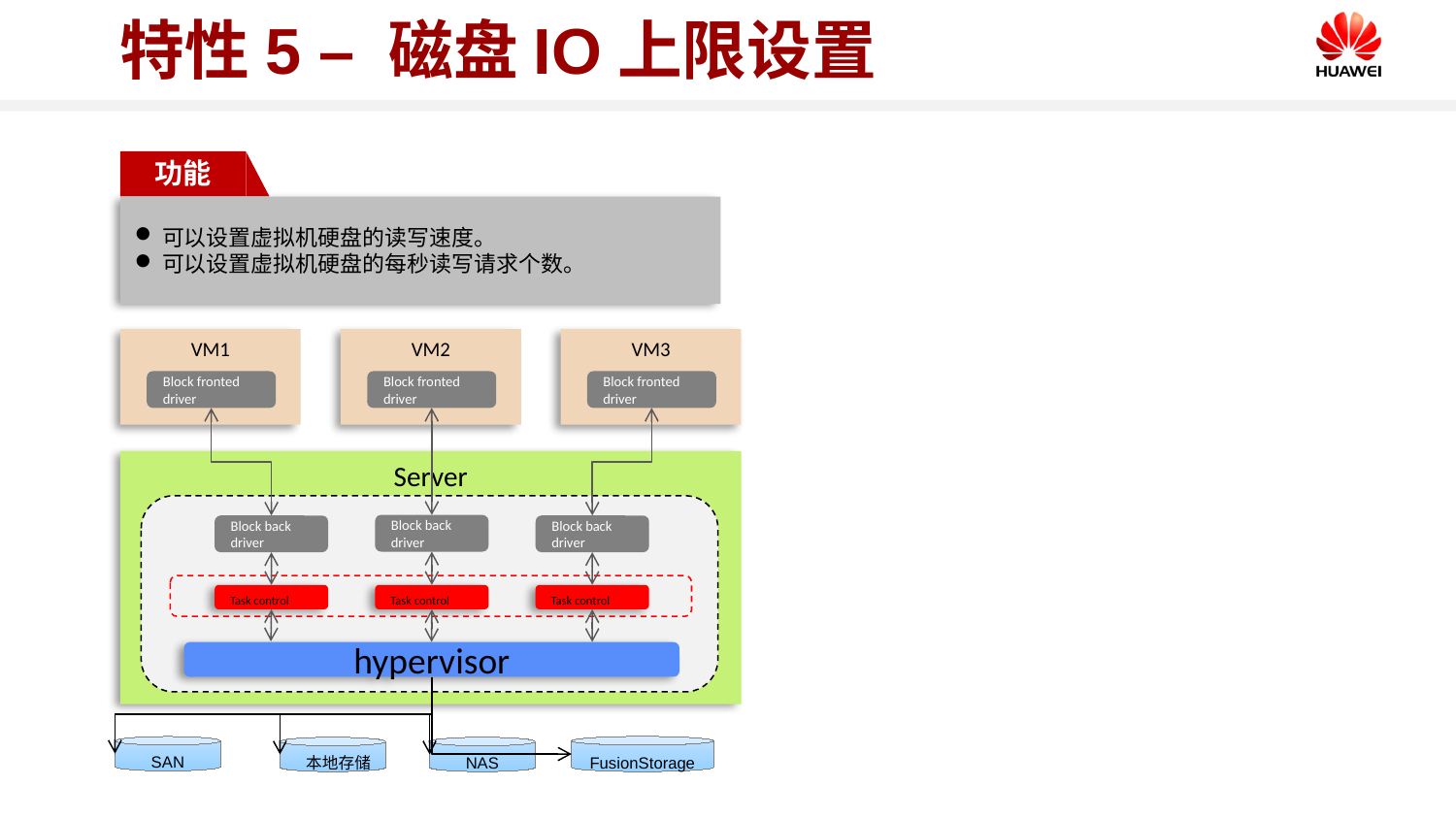

# 特性5 – 磁盘IO上限设置
功能

可以设置虚拟机硬盘的读写速度。
可以设置虚拟机硬盘的每秒读写请求个数。
VM1
VM2
VM3
Block fronted
driver
Block fronted
driver
Block fronted
driver
Server

Block back
driver
Block back
driver
Block back
driver

Task control
Task control
Task control
hypervisor
FusionStorage
SAN
  本地存储
NAS